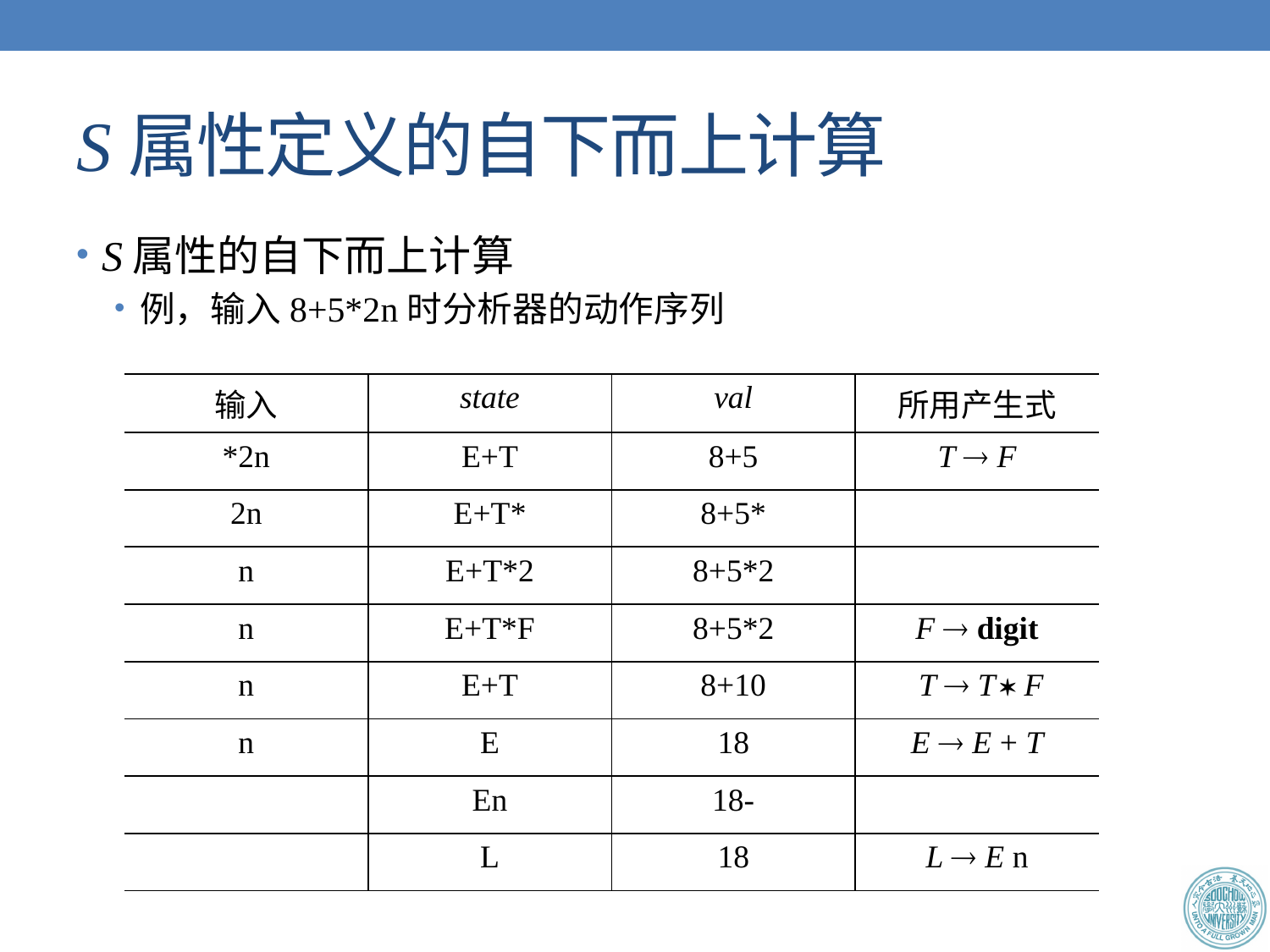

# S属性定义的自下而上计算
S属性的自下而上计算
例，输入8+5*2n时分析器的动作序列

| 输入 | state | val | 所用产生式 |
| --- | --- | --- | --- |
| \*2n | E+T | 8+5 | T → F |
| 2n | E+T\* | 8+5\* |  |
| n | E+T\*2 | 8+5\*2 |  |
| n | E+T\*F | 8+5\*2 | F → digit |
| n | E+T | 8+10 | T → T ∗ F |
| n | E | 18 | E → E + T |
|  | En | 18- |  |
|  | L | 18 | L → E n |